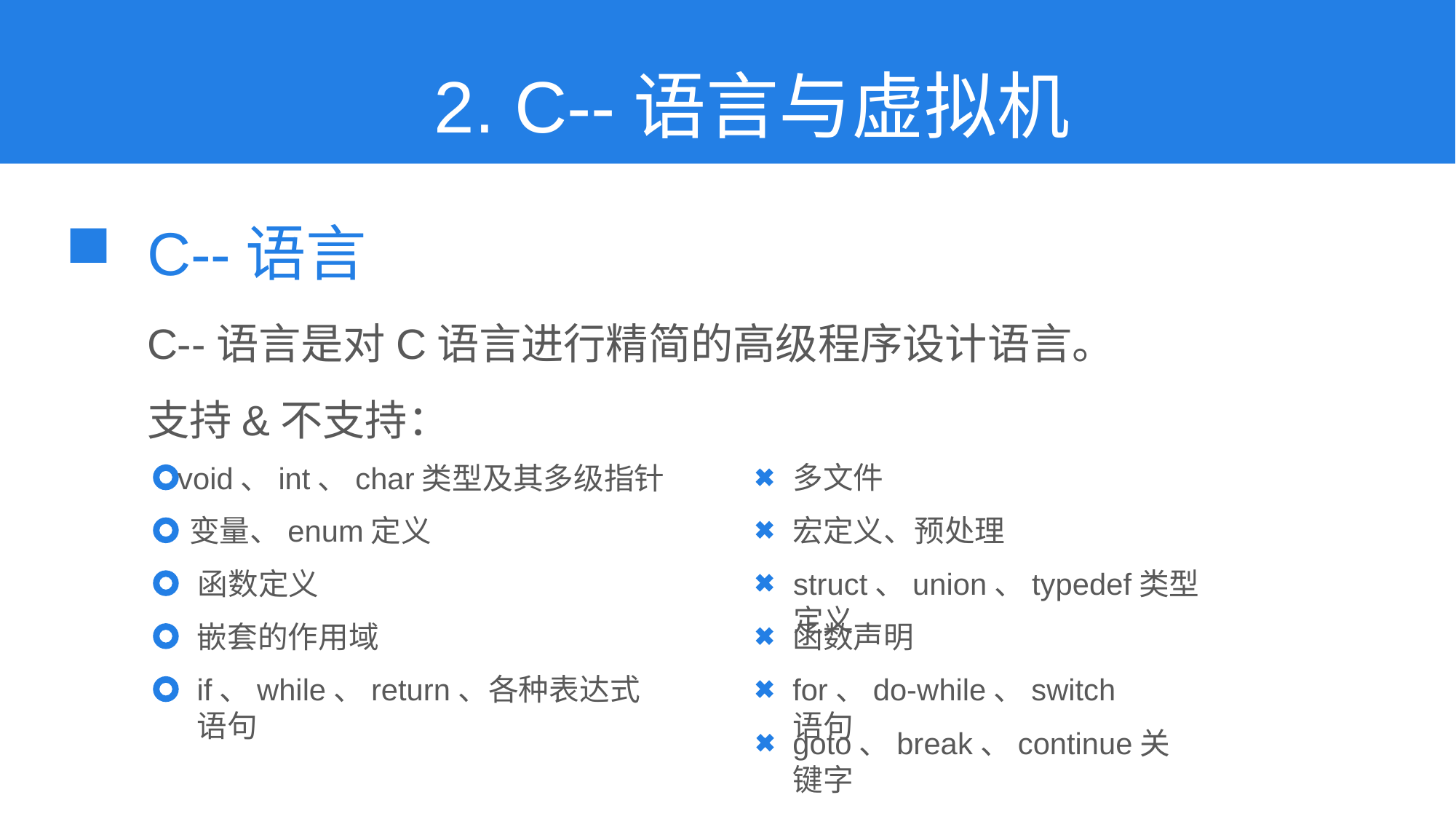

2. C--语言与虚拟机
C--语言

C--语言是对C语言进行精简的高级程序设计语言。
支持&不支持：
多文件
void、int、char类型及其多级指针

变量、enum定义
宏定义、预处理

struct、union、typedef类型定义
函数定义

函数声明
嵌套的作用域

if、while、return、各种表达式语句
for、do-while、switch语句

goto、break、continue关键字